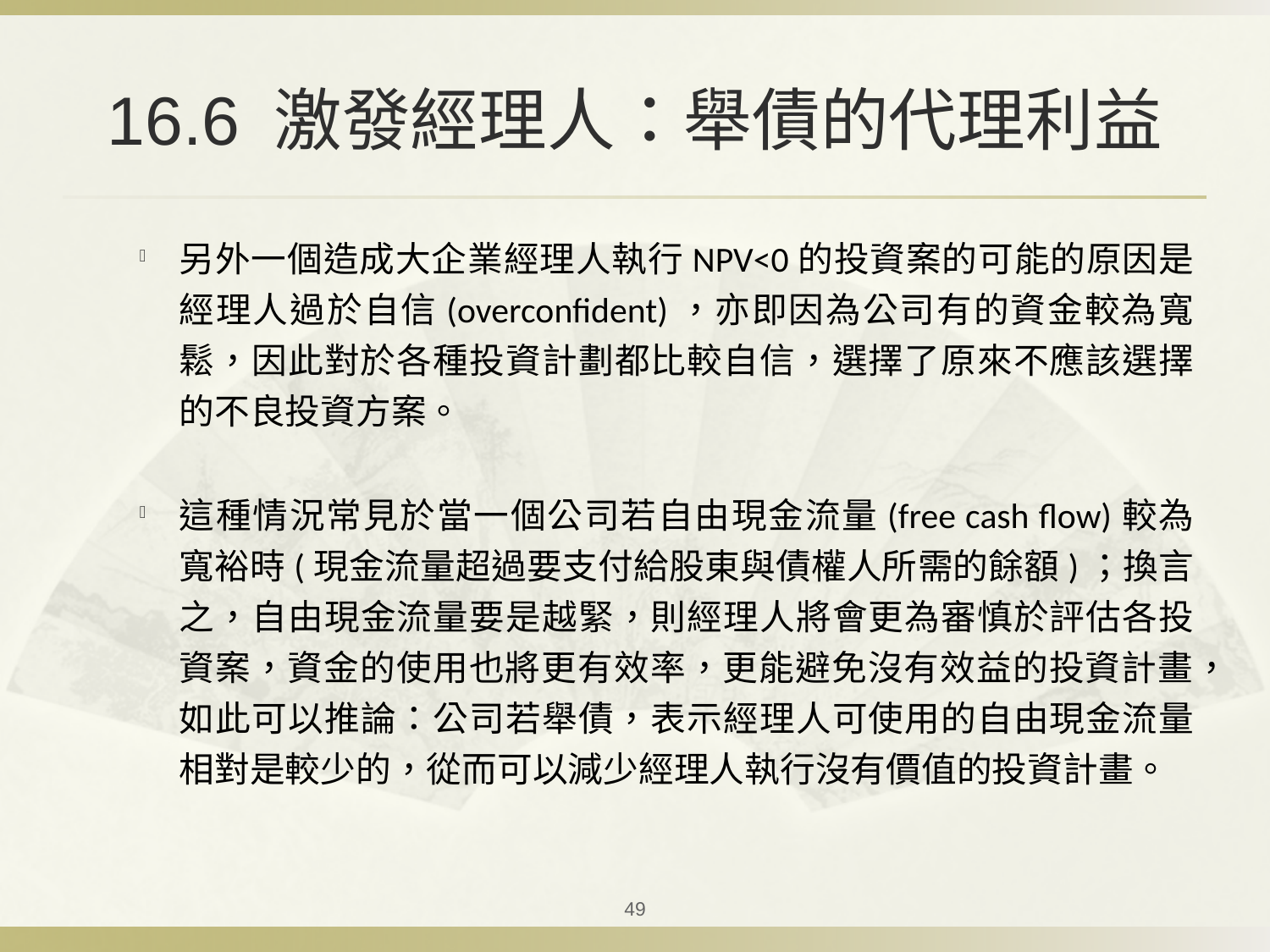

# 16.6 激發經理人：舉債的代理利益
另外一個造成大企業經理人執行NPV<0的投資案的可能的原因是經理人過於自信(overconfident)，亦即因為公司有的資金較為寬鬆，因此對於各種投資計劃都比較自信，選擇了原來不應該選擇的不良投資方案。

這種情況常見於當一個公司若自由現金流量(free cash flow)較為寬裕時(現金流量超過要支付給股東與債權人所需的餘額)；換言之，自由現金流量要是越緊，則經理人將會更為審慎於評估各投資案，資金的使用也將更有效率，更能避免沒有效益的投資計畫，如此可以推論：公司若舉債，表示經理人可使用的自由現金流量相對是較少的，從而可以減少經理人執行沒有價值的投資計畫。

49